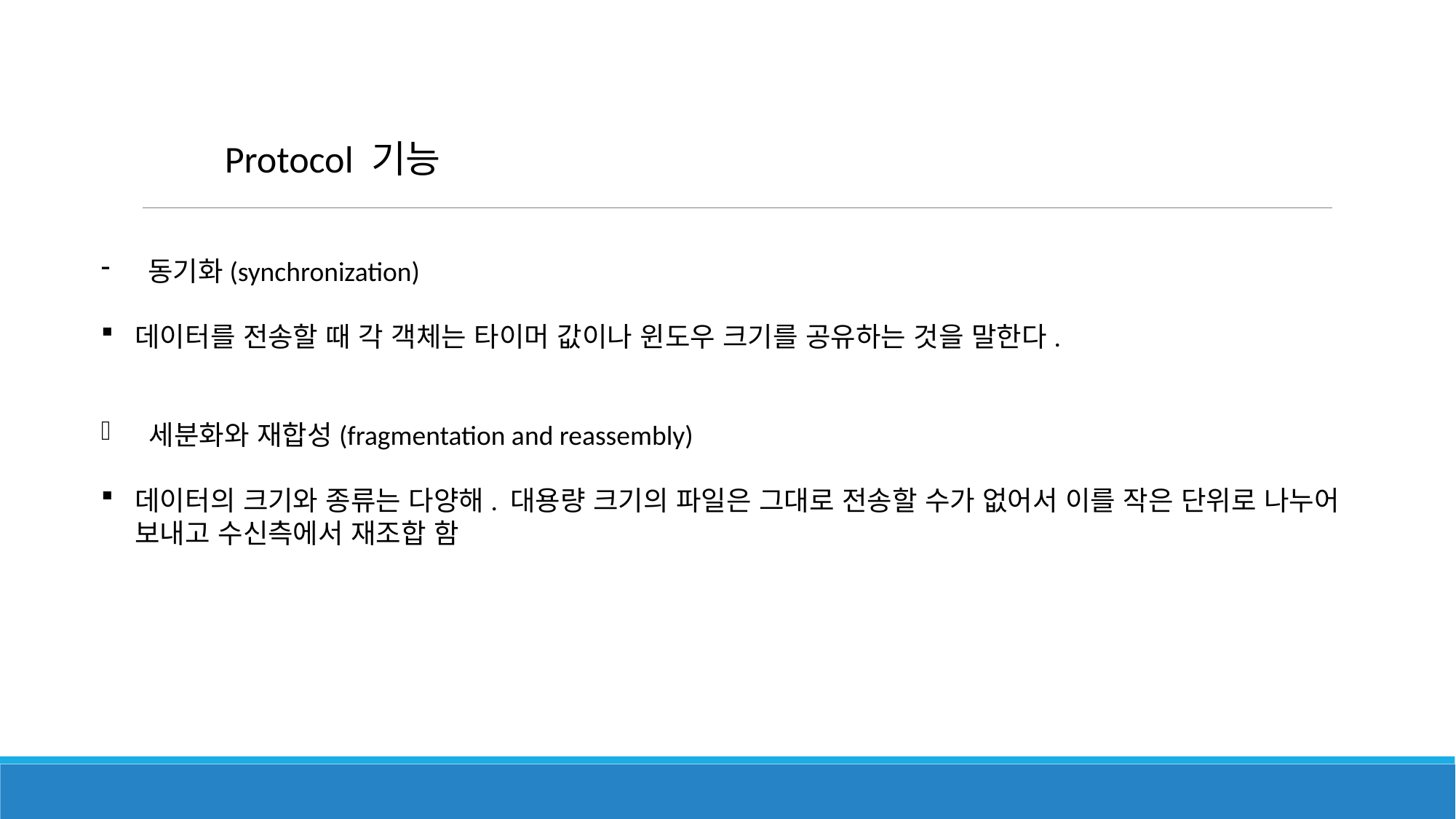

Protocol 기능
 동기화(synchronization)

데이터를 전송할 때 각 객체는 타이머 값이나 윈도우 크기를 공유하는 것을 말한다.

 세분화와 재합성(fragmentation and reassembly)

데이터의 크기와 종류는 다양해. 대용량 크기의 파일은 그대로 전송할 수가 없어서 이를 작은 단위로 나누어 보내고 수신측에서 재조합 함